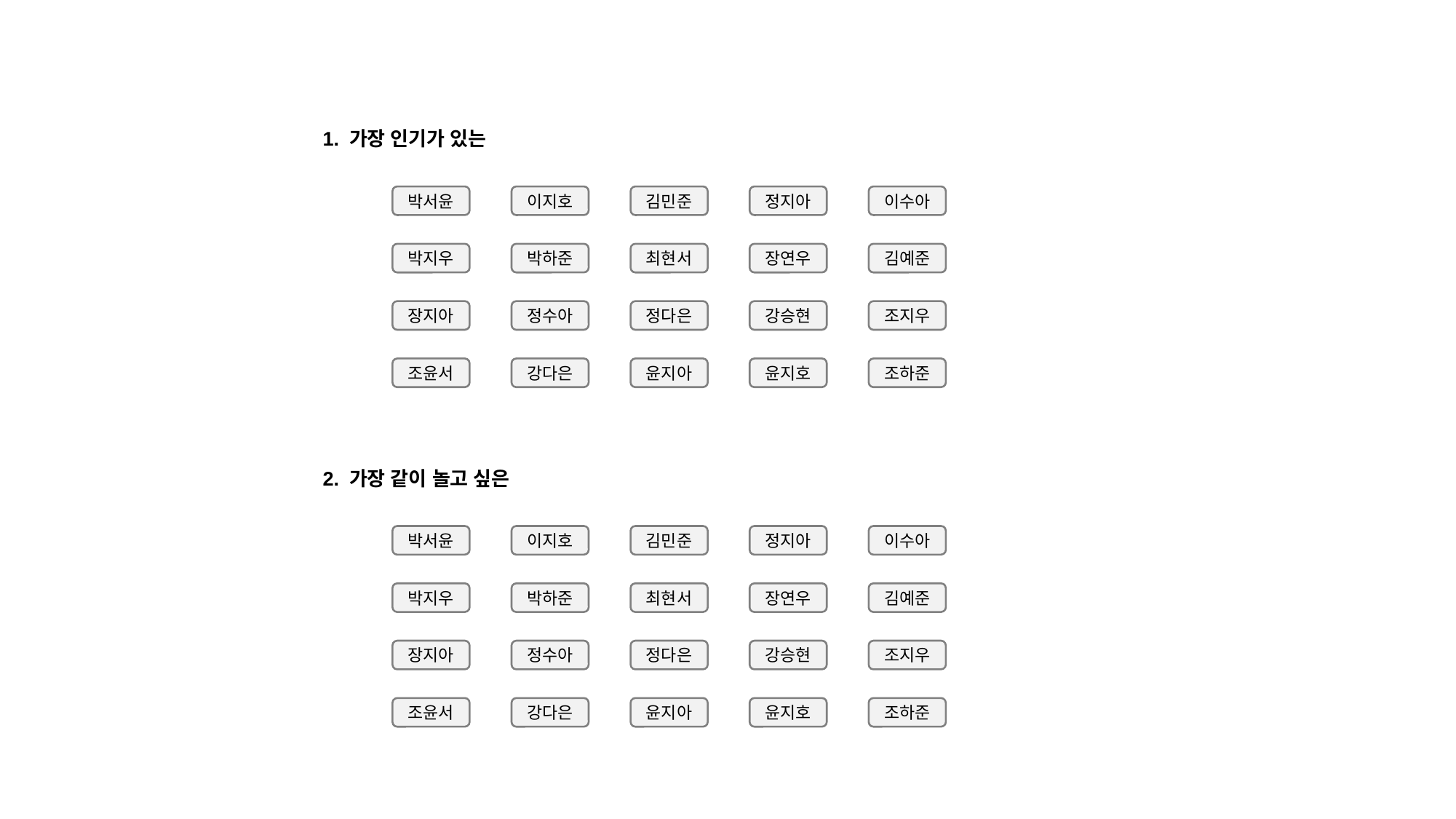

1. 가장 인기가 있는
박서윤
이지호
김민준
정지아
이수아
박지우
박하준
최현서
장연우
김예준
장지아
정수아
정다은
강승현
조지우
조윤서
강다은
윤지아
윤지호
조하준
2. 가장 같이 놀고 싶은
박서윤
이지호
김민준
정지아
이수아
박지우
박하준
최현서
장연우
김예준
장지아
정수아
정다은
강승현
조지우
조윤서
강다은
윤지아
윤지호
조하준